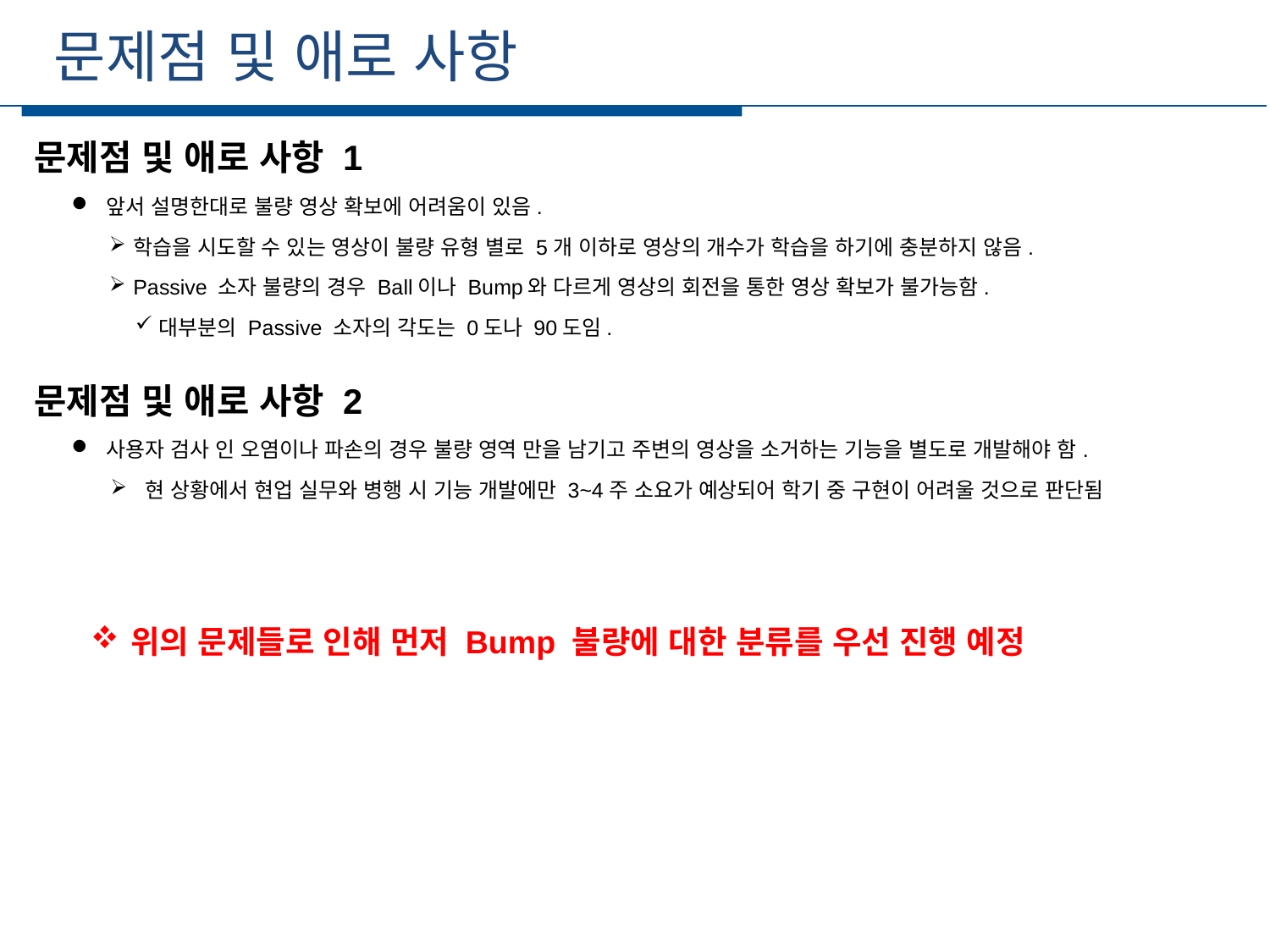

문제점 및 애로 사항
세부일정

문제점 및 애로 사항 1
 앞서 설명한대로 불량 영상 확보에 어려움이 있음.
학습을 시도할 수 있는 영상이 불량 유형 별로 5개 이하로 영상의 개수가 학습을 하기에 충분하지 않음.
Passive 소자 불량의 경우 Ball이나 Bump와 다르게 영상의 회전을 통한 영상 확보가 불가능함.
대부분의 Passive 소자의 각도는 0도나 90도임.

문제점 및 애로 사항 2
 사용자 검사 인 오염이나 파손의 경우 불량 영역 만을 남기고 주변의 영상을 소거하는 기능을 별도로 개발해야 함.
 현 상황에서 현업 실무와 병행 시 기능 개발에만 3~4주 소요가 예상되어 학기 중 구현이 어려울 것으로 판단됨
위의 문제들로 인해 먼저 Bump 불량에 대한 분류를 우선 진행 예정